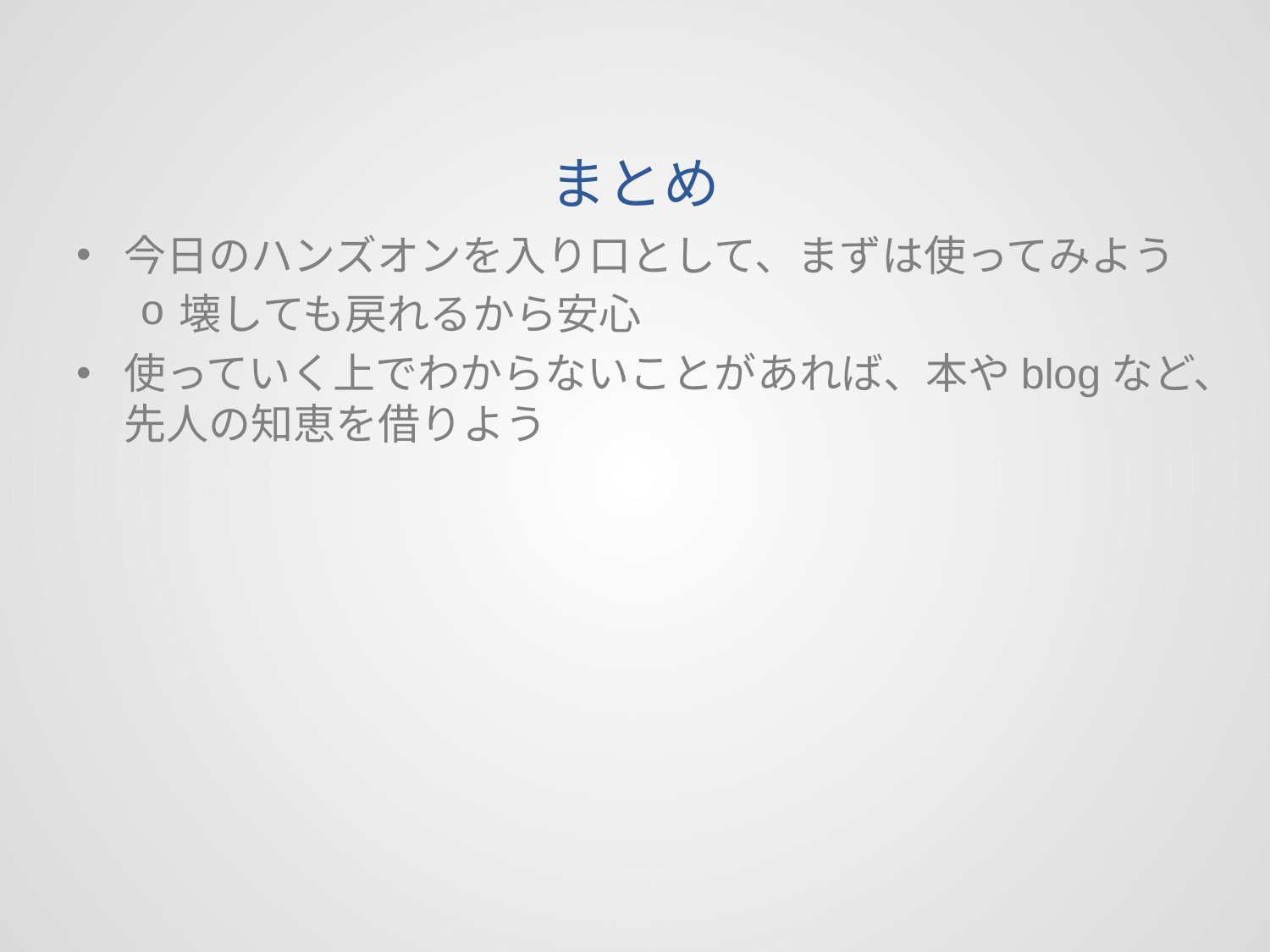

# まとめ
今日のハンズオンを入り口として、まずは使ってみよう
壊しても戻れるから安心
使っていく上でわからないことがあれば、本やblogなど、先人の知恵を借りよう